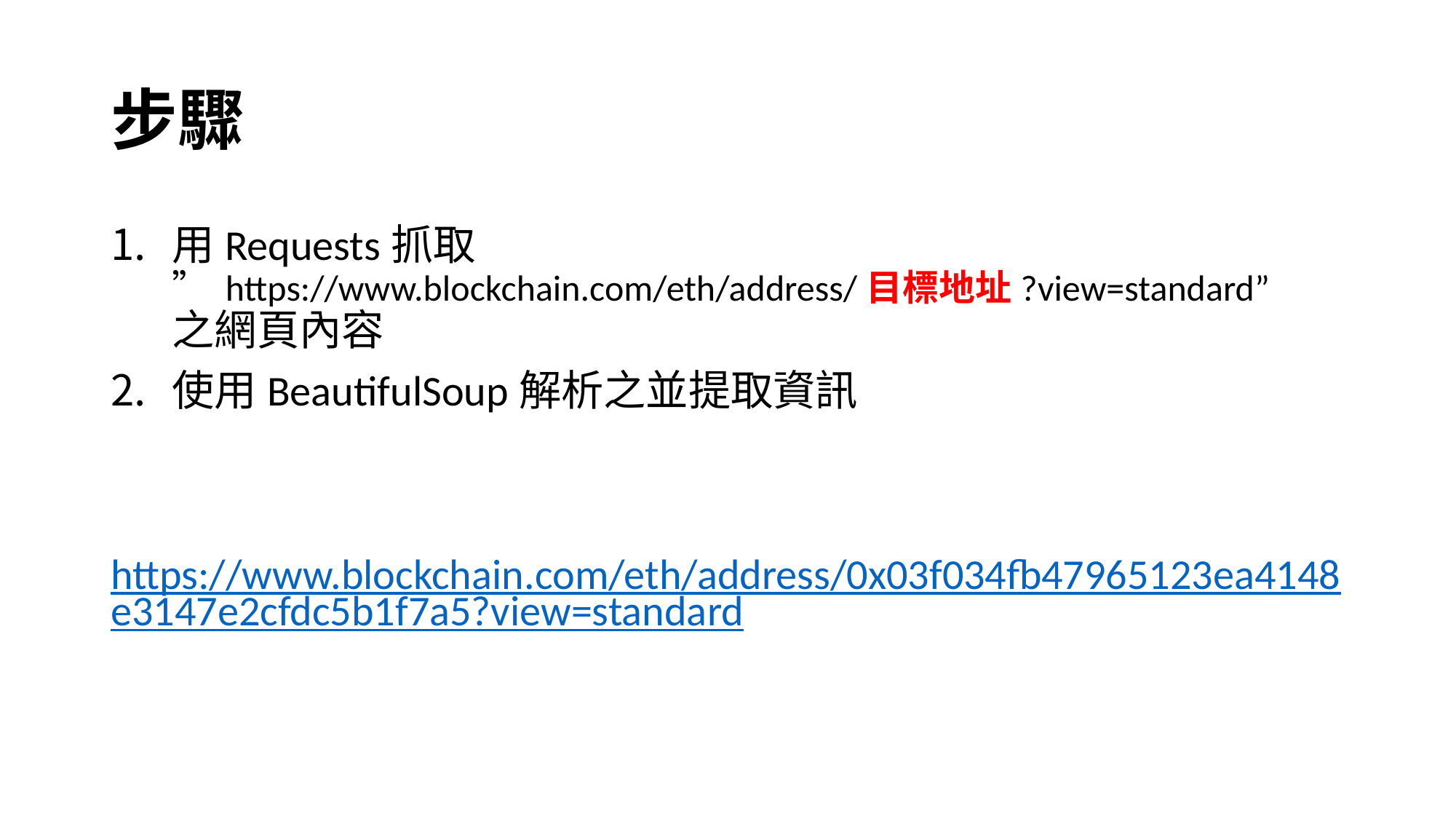

# 步驟
用Requests抓取
” https://www.blockchain.com/eth/address/目標地址?view=standard”
之網頁內容
使用BeautifulSoup解析之並提取資訊

https://www.blockchain.com/eth/address/0x03f034fb47965123ea4148e3147e2cfdc5b1f7a5?view=standard